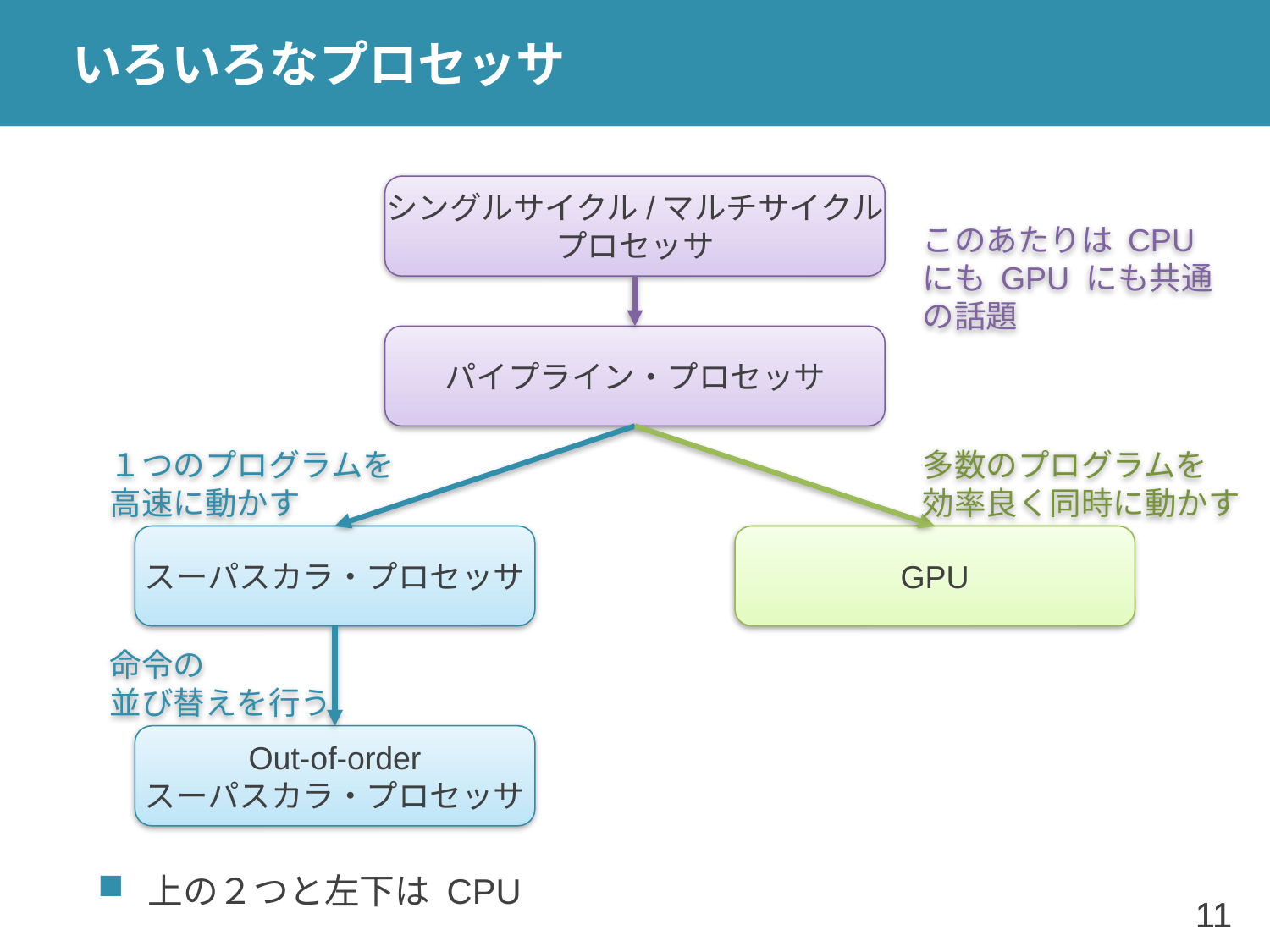

# いろいろなプロセッサ
シングルサイクル/マルチサイクル
プロセッサ
このあたりは CPU にも GPU にも共通の話題
パイプライン・プロセッサ
１つのプログラムを
高速に動かす
多数のプログラムを
効率良く同時に動かす
スーパスカラ・プロセッサ
GPU
命令の
並び替えを行う
Out-of-order
スーパスカラ・プロセッサ
上の２つと左下は CPU